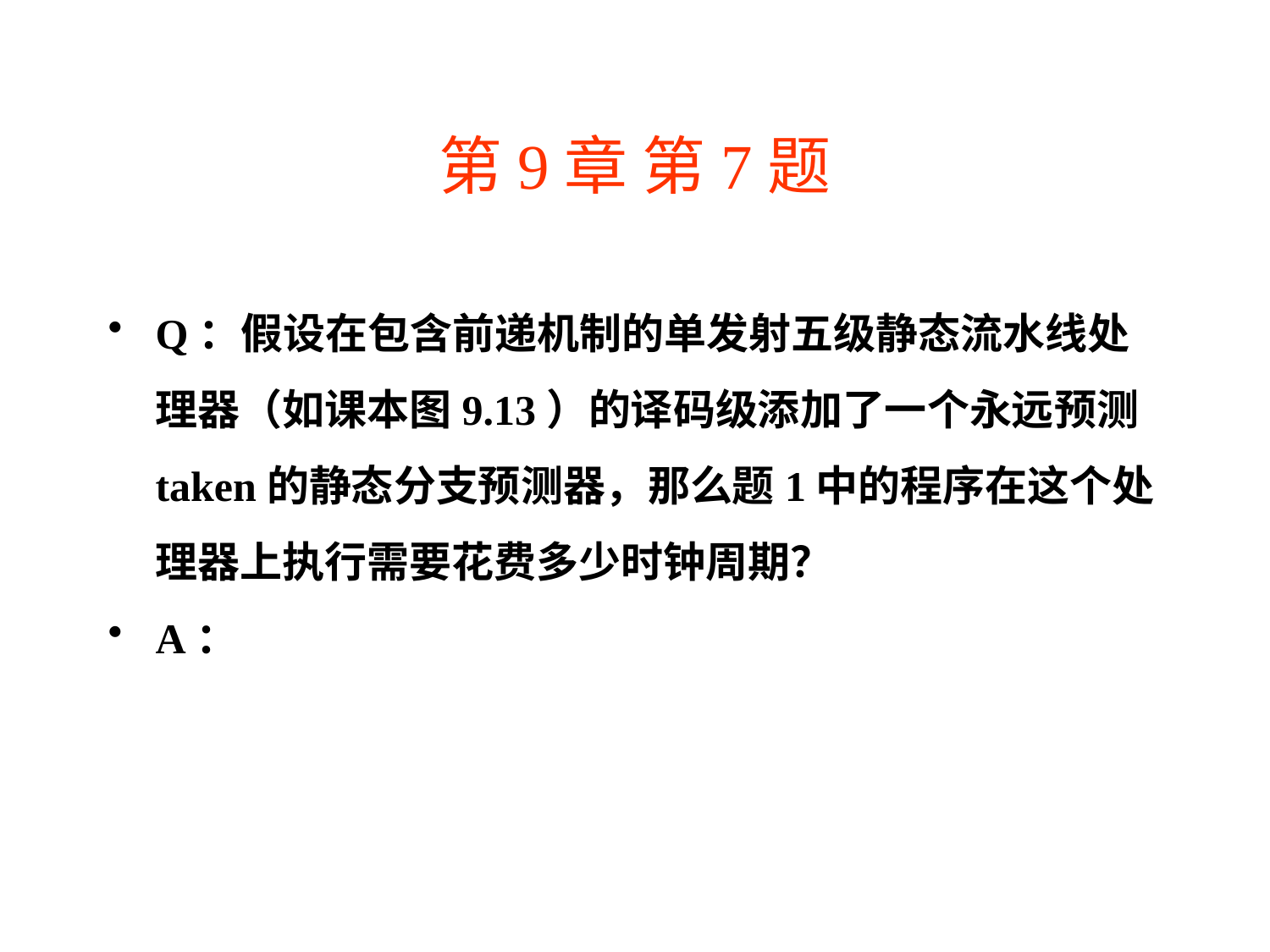

# 第9章 第7题
Q：假设在包含前递机制的单发射五级静态流水线处理器（如课本图9.13）的译码级添加了一个永远预测taken的静态分支预测器，那么题1中的程序在这个处理器上执行需要花费多少时钟周期？
A：